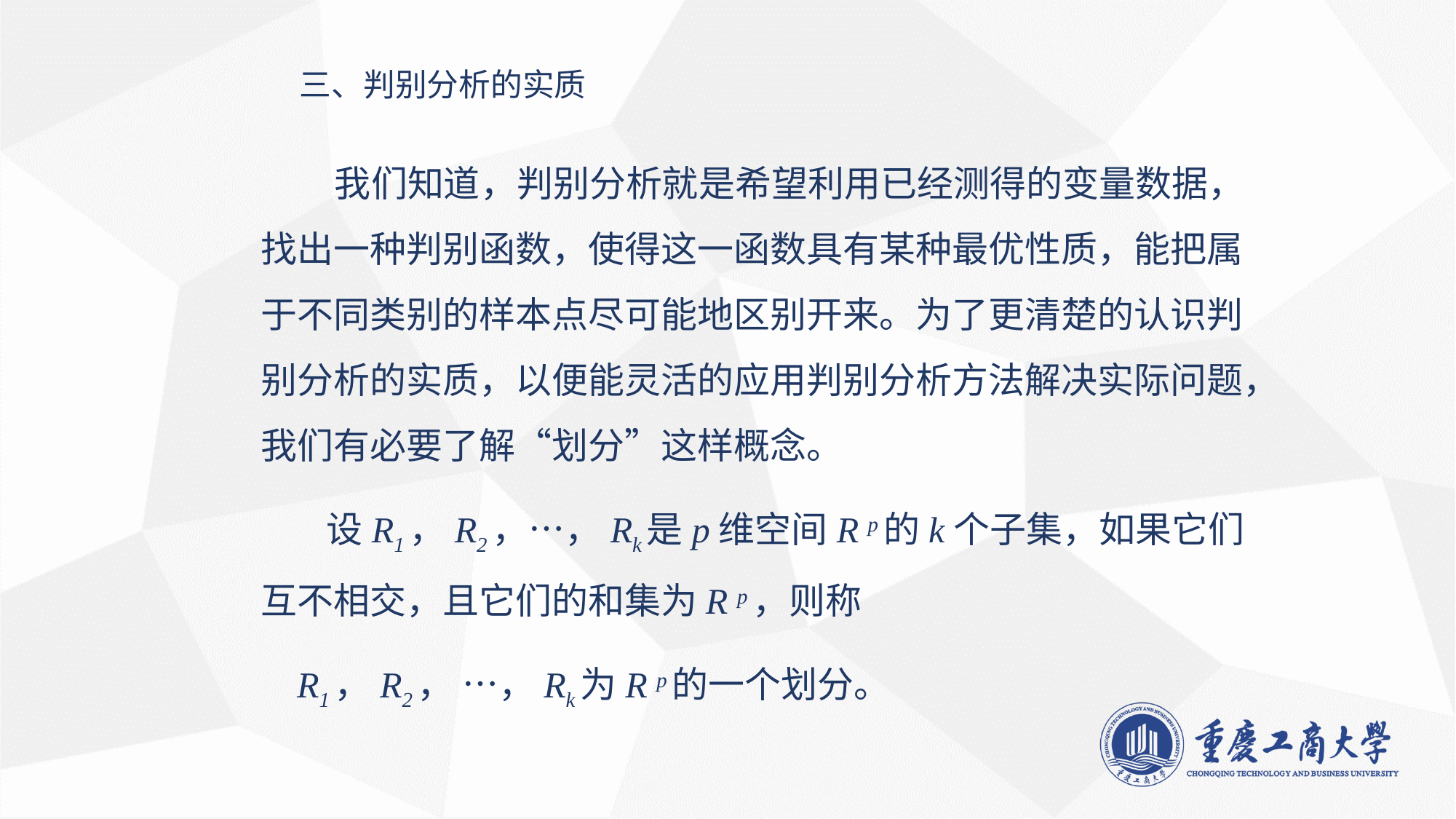

三、判别分析的实质
        我们知道，判别分析就是希望利用已经测得的变量数据，找出一种判别函数，使得这一函数具有某种最优性质，能把属于不同类别的样本点尽可能地区别开来。为了更清楚的认识判别分析的实质，以便能灵活的应用判别分析方法解决实际问题，我们有必要了解“划分”这样概念。
       设R1，R2，…，Rk是p维空间R p的k个子集，如果它们互不相交，且它们的和集为R p，则称
    R1，R2， …，Rk为R p的一个划分。